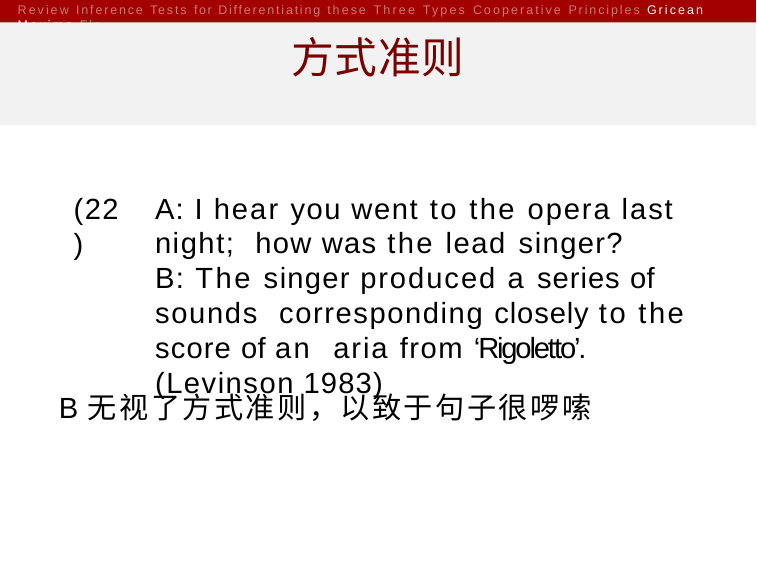

Review Inference Tests for Differentiating these Three Types Cooperative Principles Gricean Maxims Flo
# 方式准则
(22)
A: I hear you went to the opera last night;  how was the lead singer?
B: The singer produced a series of sounds  corresponding closely to the score of an  aria from ‘Rigoletto’. (Levinson 1983)
B无视了方式准则，以致于句子很啰嗦